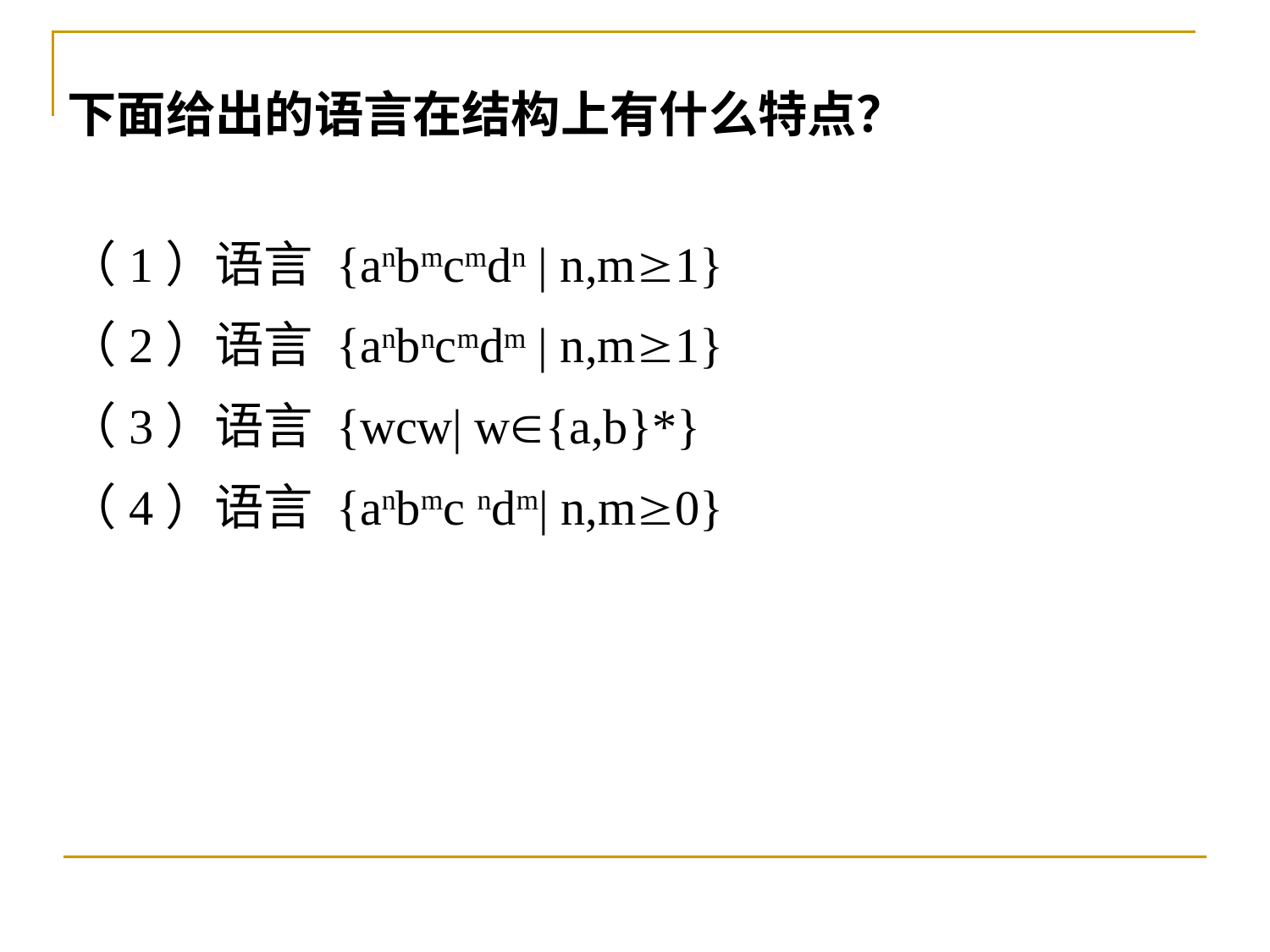

下面给出的语言在结构上有什么特点？

（1）语言 {anbmcmdn | n,m≥1}
（2）语言 {anbncmdm | n,m≥1}
（3）语言 {wcw| w∈{a,b}*}
（4）语言 {anbmc ndm| n,m≥0}
75